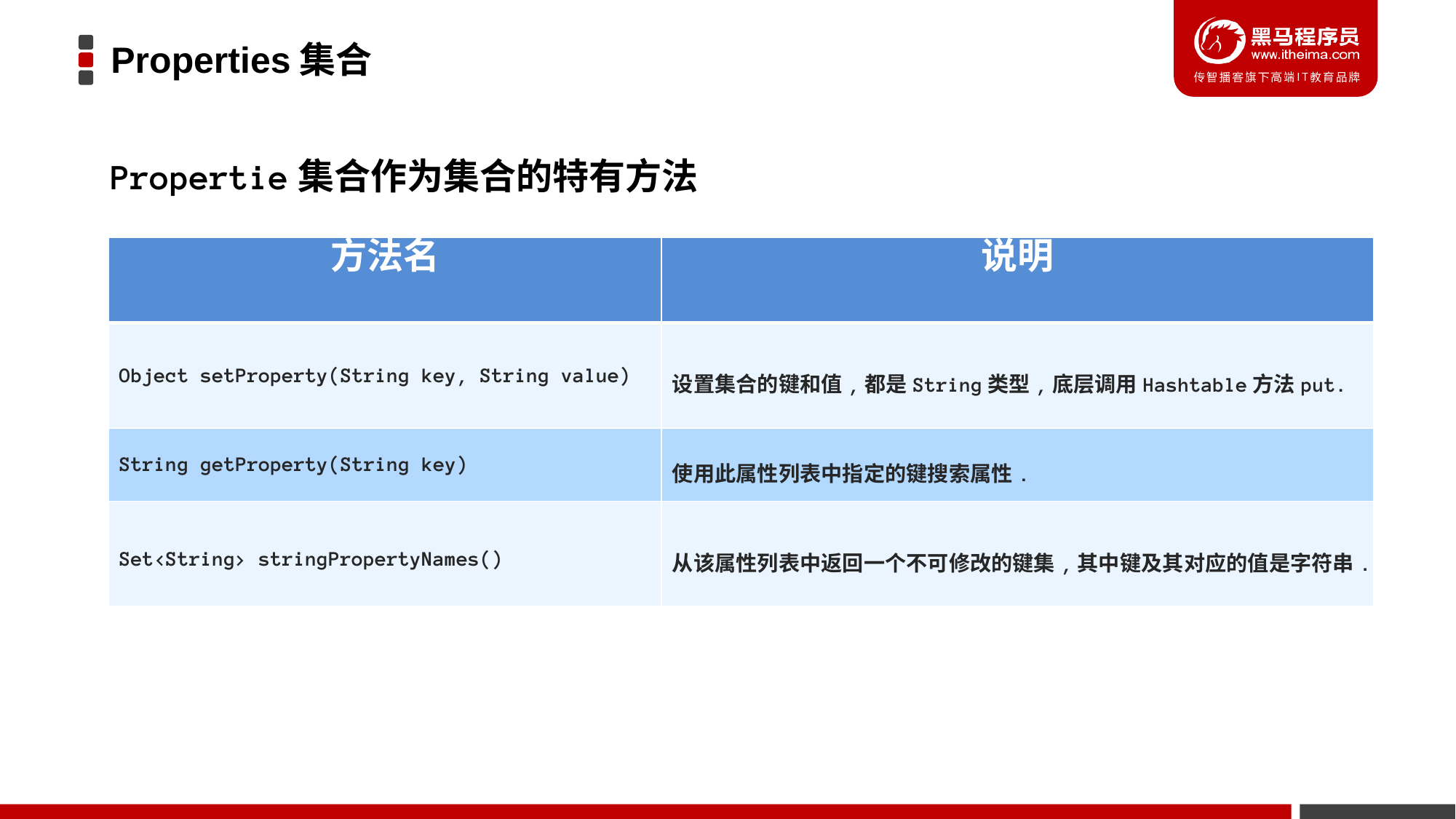

Properties集合
Propertie集合作为集合的特有方法
| 方法名 | 说明 |
| --- | --- |
| Object setProperty​(String key, String value) | 设置集合的键和值,都是String类型,底层调用Hashtable方法put. |
| String getProperty​(String key) | 使用此属性列表中指定的键搜索属性. |
| Set<String> stringPropertyNames​() | 从该属性列表中返回一个不可修改的键集,其中键及其对应的值是字符串. |